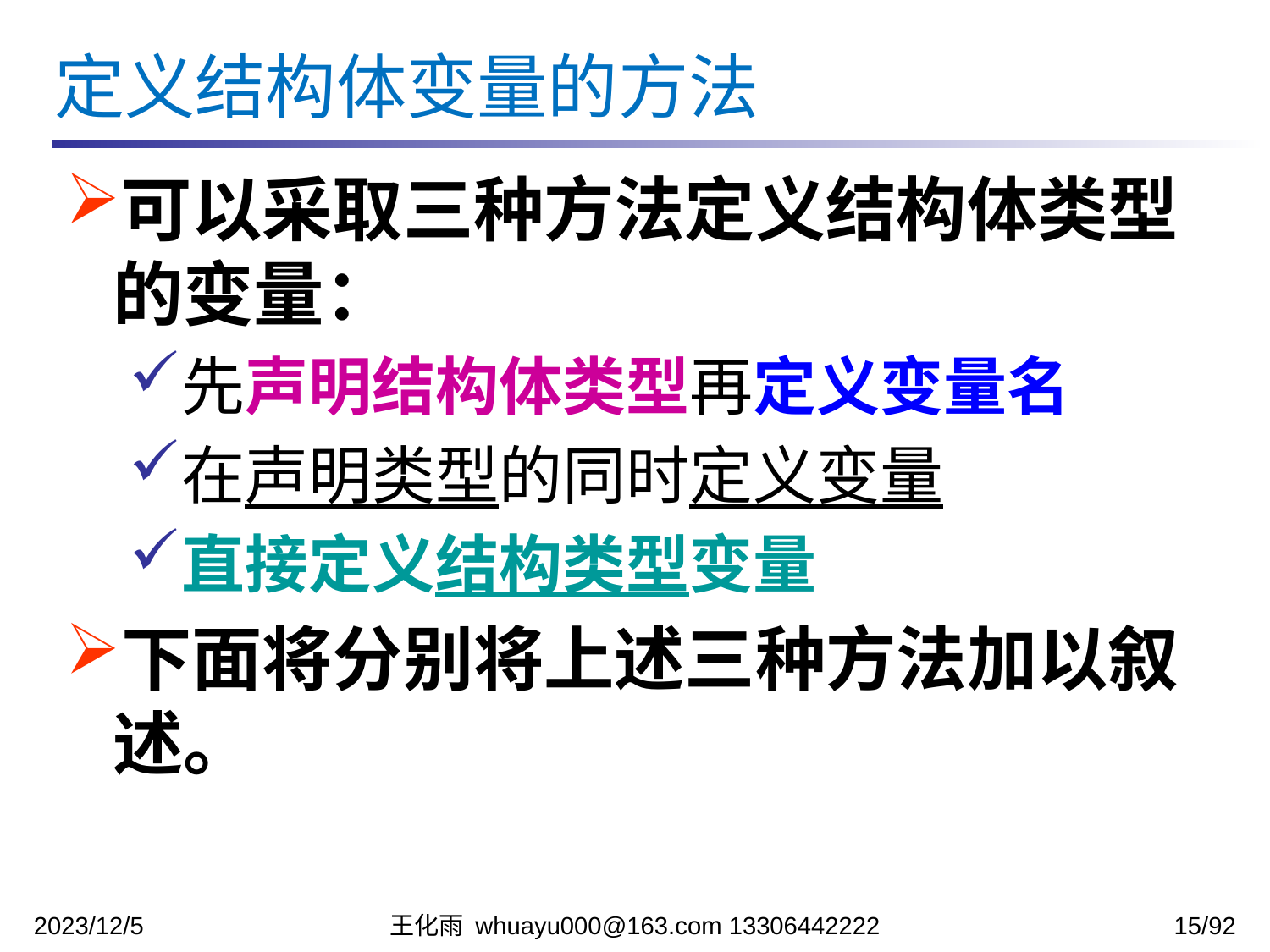

定义结构体变量的方法
可以采取三种方法定义结构体类型的变量：
先声明结构体类型再定义变量名
在声明类型的同时定义变量
直接定义结构类型变量
下面将分别将上述三种方法加以叙述。
2023/12/5
王化雨 whuayu000@163.com 13306442222
15/92